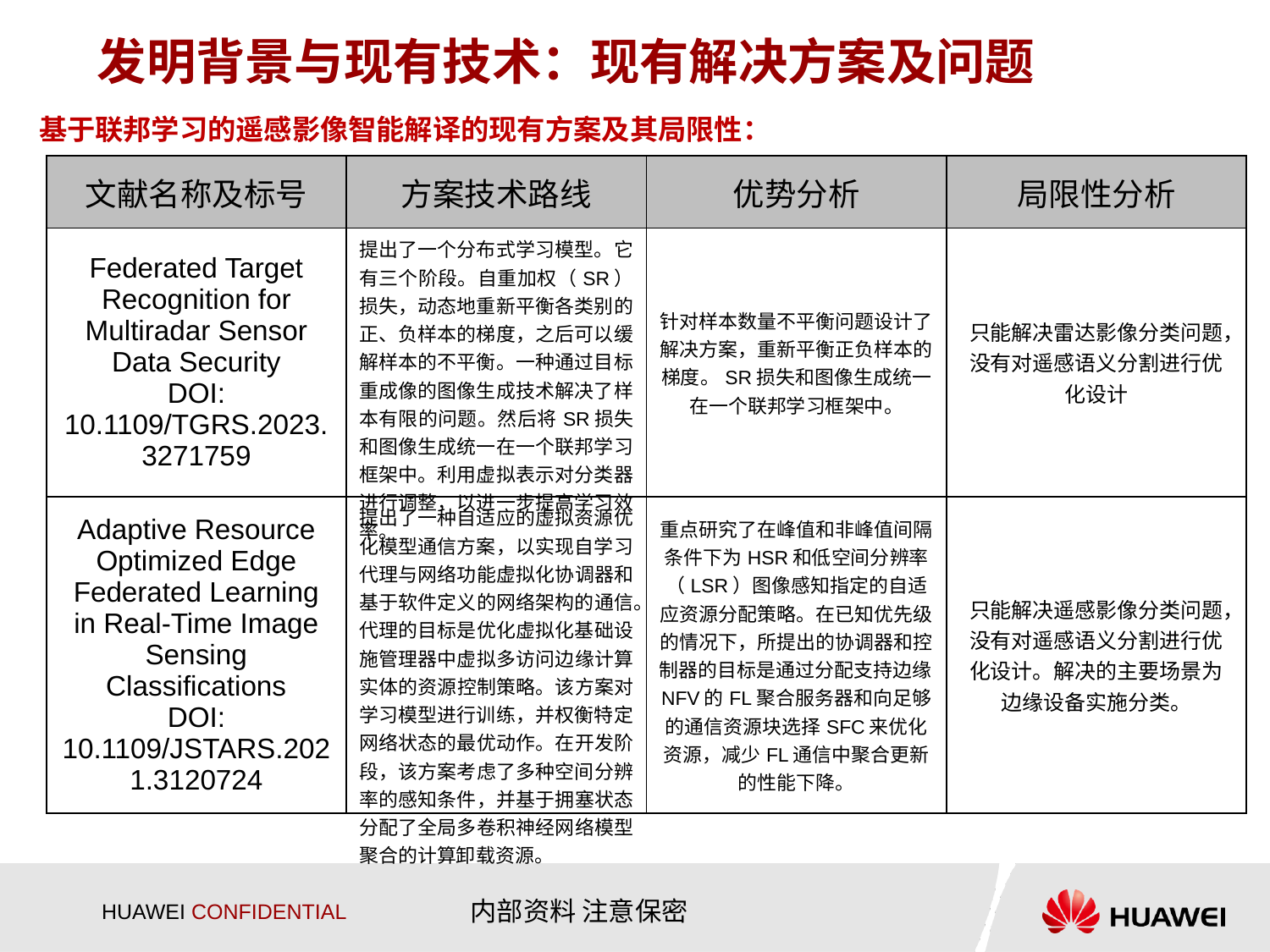

# 发明背景与现有技术：现有解决方案及问题
基于联邦学习的遥感影像智能解译的现有方案及其局限性：
| 文献名称及标号 | 方案技术路线 | 优势分析 | 局限性分析 |
| --- | --- | --- | --- |
| Federated Target Recognition for Multiradar Sensor Data Security DOI: 10.1109/TGRS.2023.3271759 | 提出了一个分布式学习模型。它有三个阶段。自重加权（SR）损失，动态地重新平衡各类别的正、负样本的梯度，之后可以缓解样本的不平衡。一种通过目标重成像的图像生成技术解决了样本有限的问题。然后将SR损失和图像生成统一在一个联邦学习框架中。利用虚拟表示对分类器进行调整，以进一步提高学习效率。 | 针对样本数量不平衡问题设计了解决方案，重新平衡正负样本的梯度。SR损失和图像生成统一在一个联邦学习框架中。 | 只能解决雷达影像分类问题，没有对遥感语义分割进行优化设计 |
| Adaptive Resource Optimized Edge Federated Learning in Real-Time Image Sensing Classifications DOI: 10.1109/JSTARS.2021.3120724 | 提出了一种自适应的虚拟资源优化模型通信方案，以实现自学习代理与网络功能虚拟化协调器和基于软件定义的网络架构的通信。代理的目标是优化虚拟化基础设施管理器中虚拟多访问边缘计算实体的资源控制策略。该方案对学习模型进行训练，并权衡特定网络状态的最优动作。在开发阶段，该方案考虑了多种空间分辨率的感知条件，并基于拥塞状态分配了全局多卷积神经网络模型聚合的计算卸载资源。 | 重点研究了在峰值和非峰值间隔条件下为HSR和低空间分辨率（LSR）图像感知指定的自适应资源分配策略。在已知优先级的情况下，所提出的协调器和控制器的目标是通过分配支持边缘NFV的FL聚合服务器和向足够的通信资源块选择SFC来优化资源，减少FL通信中聚合更新的性能下降。 | 只能解决遥感影像分类问题，没有对遥感语义分割进行优化设计。解决的主要场景为边缘设备实施分类。 |